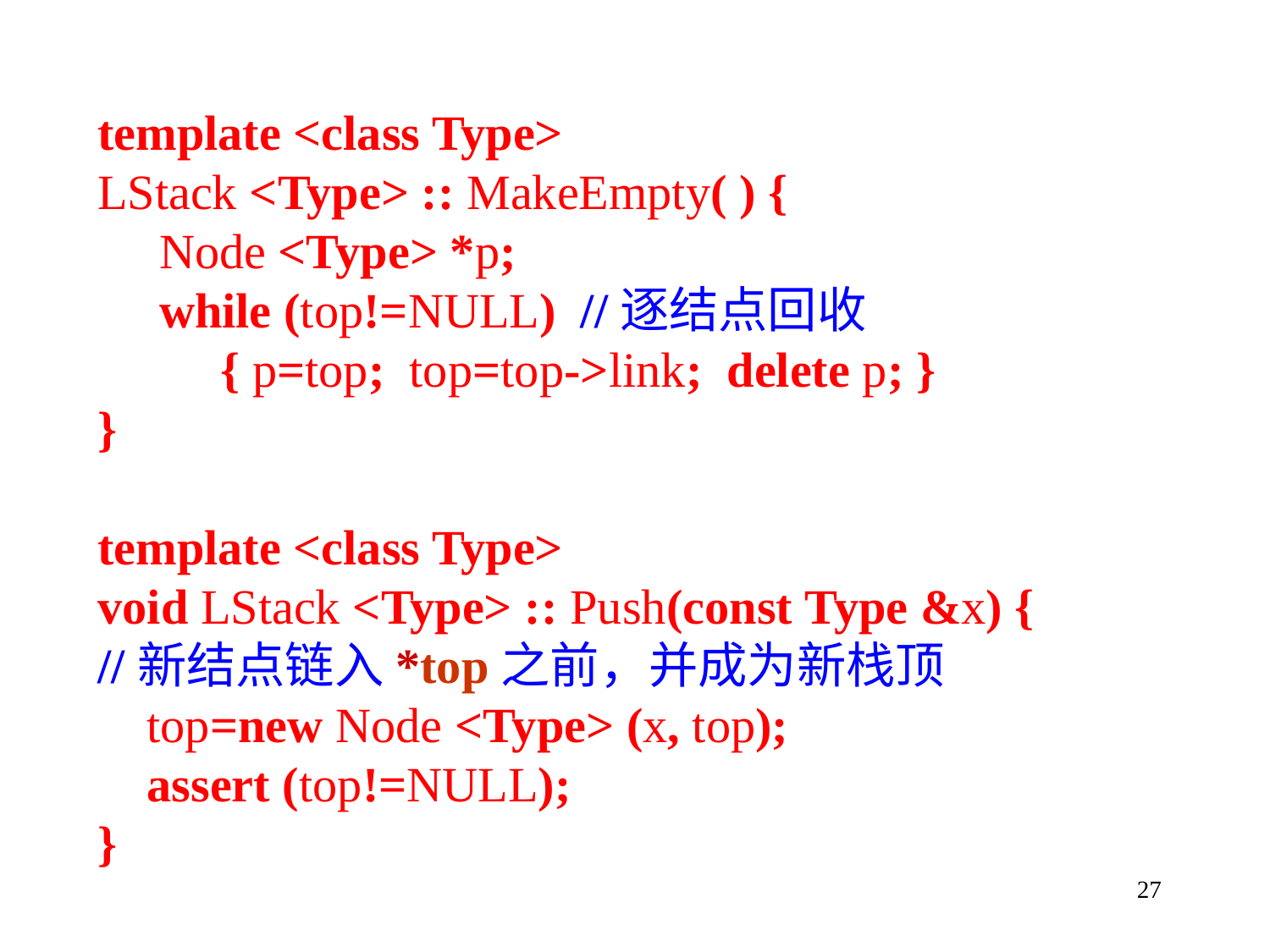

template <class Type>
LStack <Type> :: MakeEmpty( ) {
     Node <Type> *p;
     while (top!=NULL)  //逐结点回收
          { p=top;  top=top->link;  delete p; }
}

template <class Type>
void LStack <Type> :: Push(const Type &x) {
//新结点链入*top之前，并成为新栈顶
    top=new Node <Type> (x, top);
    assert (top!=NULL);
}
27